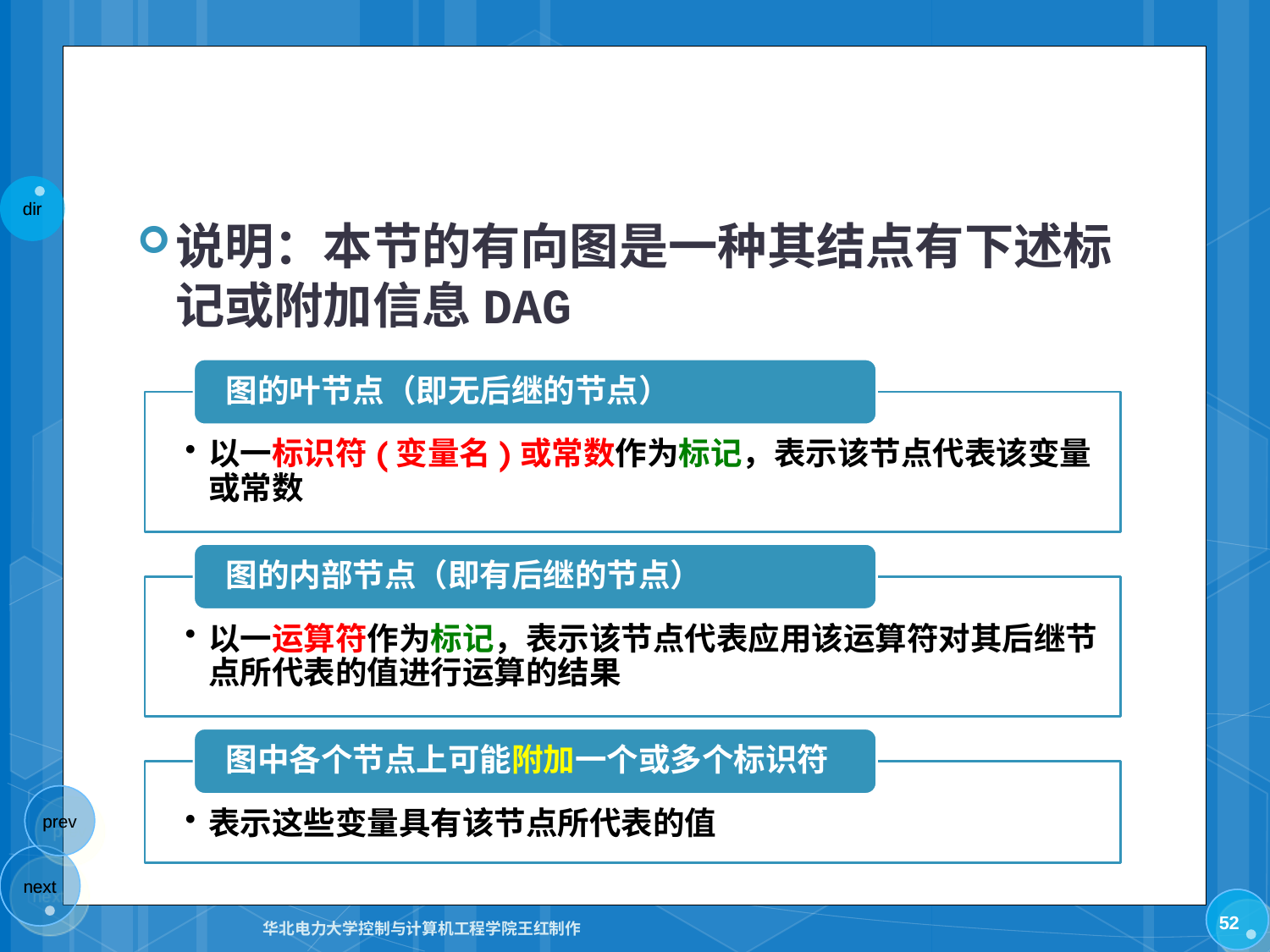

#
说明：本节的有向图是一种其结点有下述标记或附加信息DAG
以一标识符(变量名)或常数作为标记，表示该节点代表该变量或常数
图的叶节点（即无后继的节点）
以一运算符作为标记，表示该节点代表应用该运算符对其后继节点所代表的值进行运算的结果
图的内部节点（即有后继的节点）
表示这些变量具有该节点所代表的值
图中各个节点上可能附加一个或多个标识符
52
华北电力大学控制与计算机工程学院王红制作